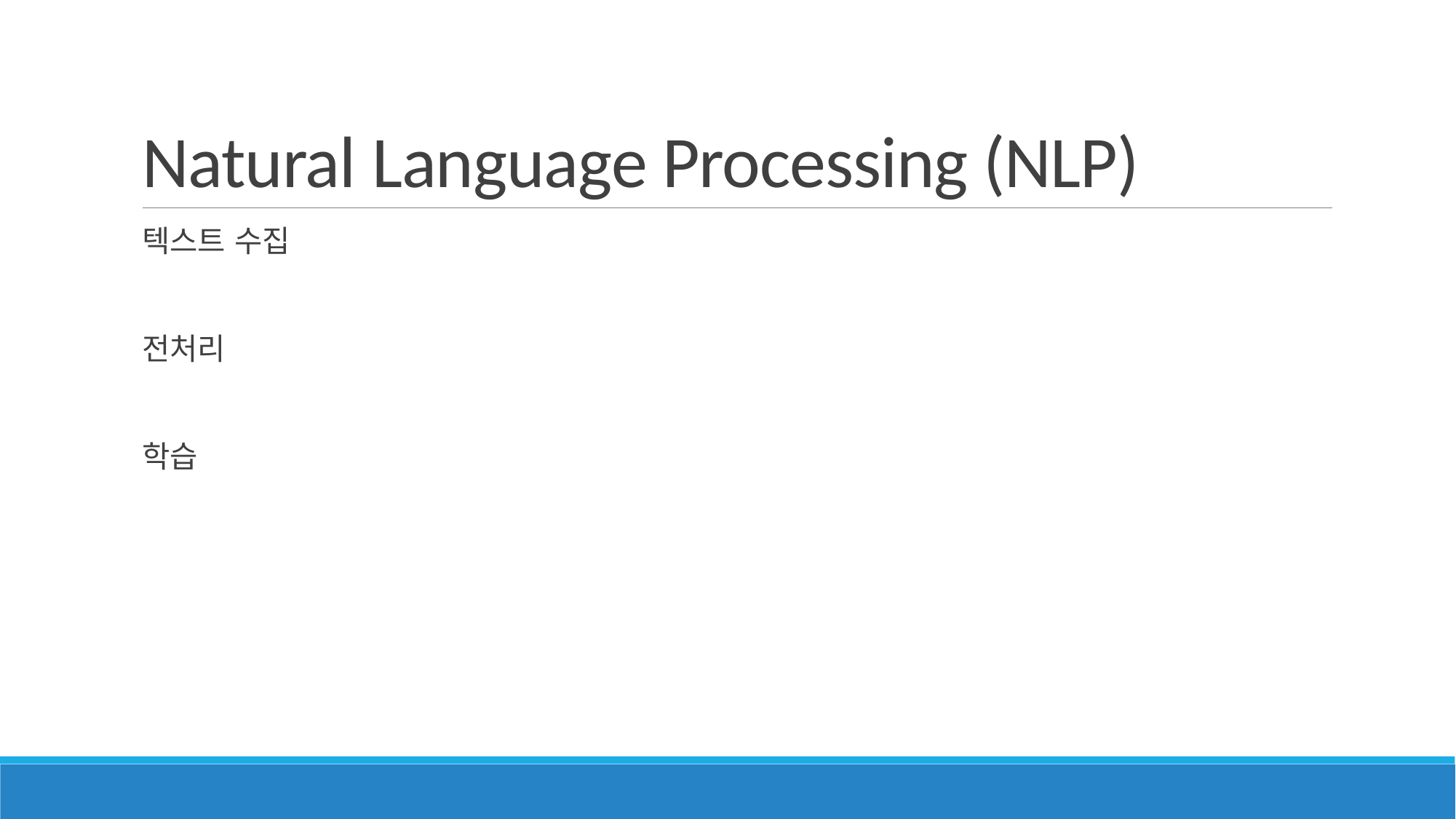

# Natural Language Processing (NLP)
텍스트 수집

전처리

학습